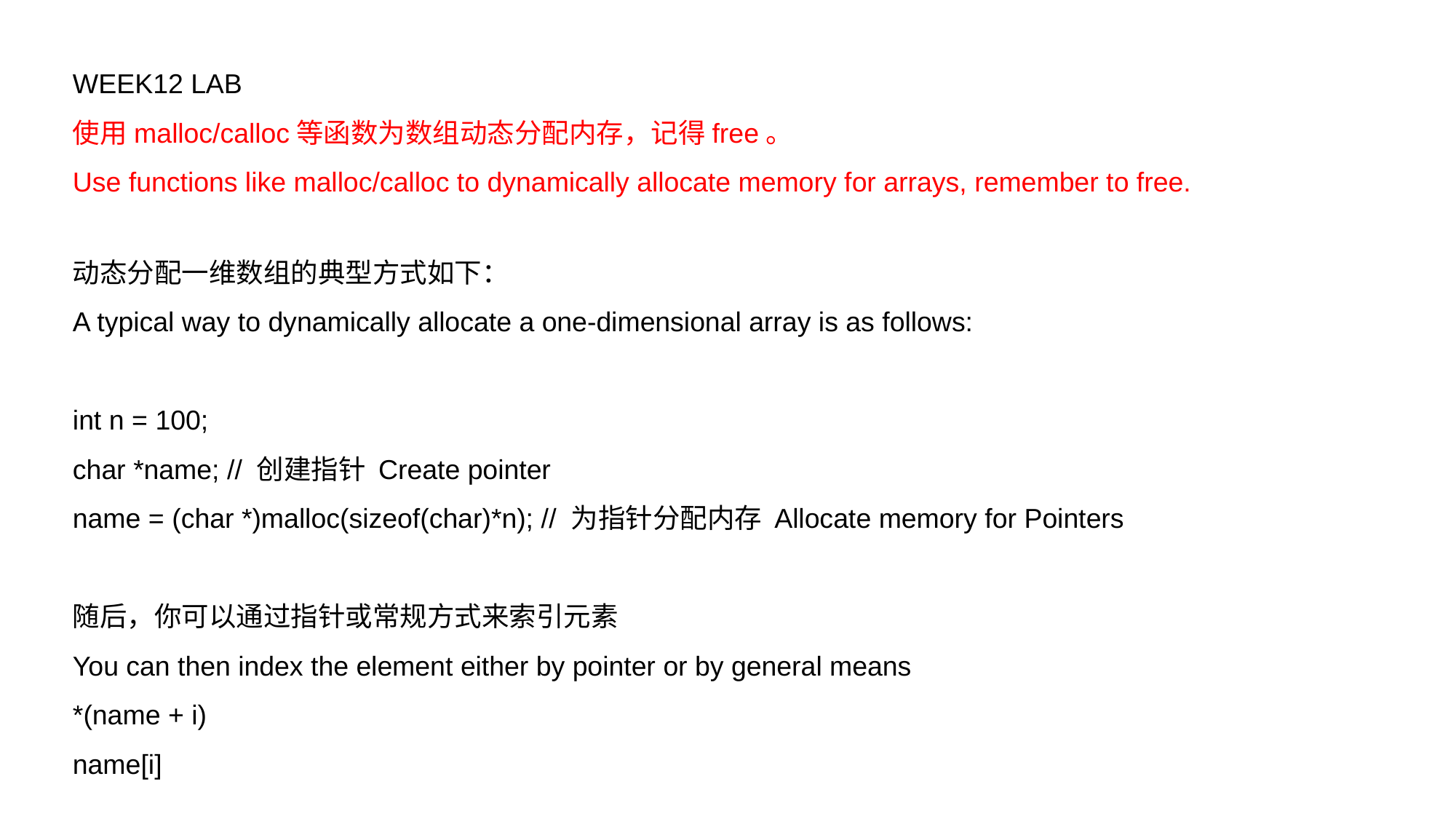

WEEK12 LAB
使用malloc/calloc等函数为数组动态分配内存，记得free。
Use functions like malloc/calloc to dynamically allocate memory for arrays, remember to free.
动态分配一维数组的典型方式如下：
A typical way to dynamically allocate a one-dimensional array is as follows:

int n = 100;
char *name; // 创建指针 Create pointer
name = (char *)malloc(sizeof(char)*n); // 为指针分配内存 Allocate memory for Pointers

随后，你可以通过指针或常规方式来索引元素
You can then index the element either by pointer or by general means
*(name + i)
name[i]